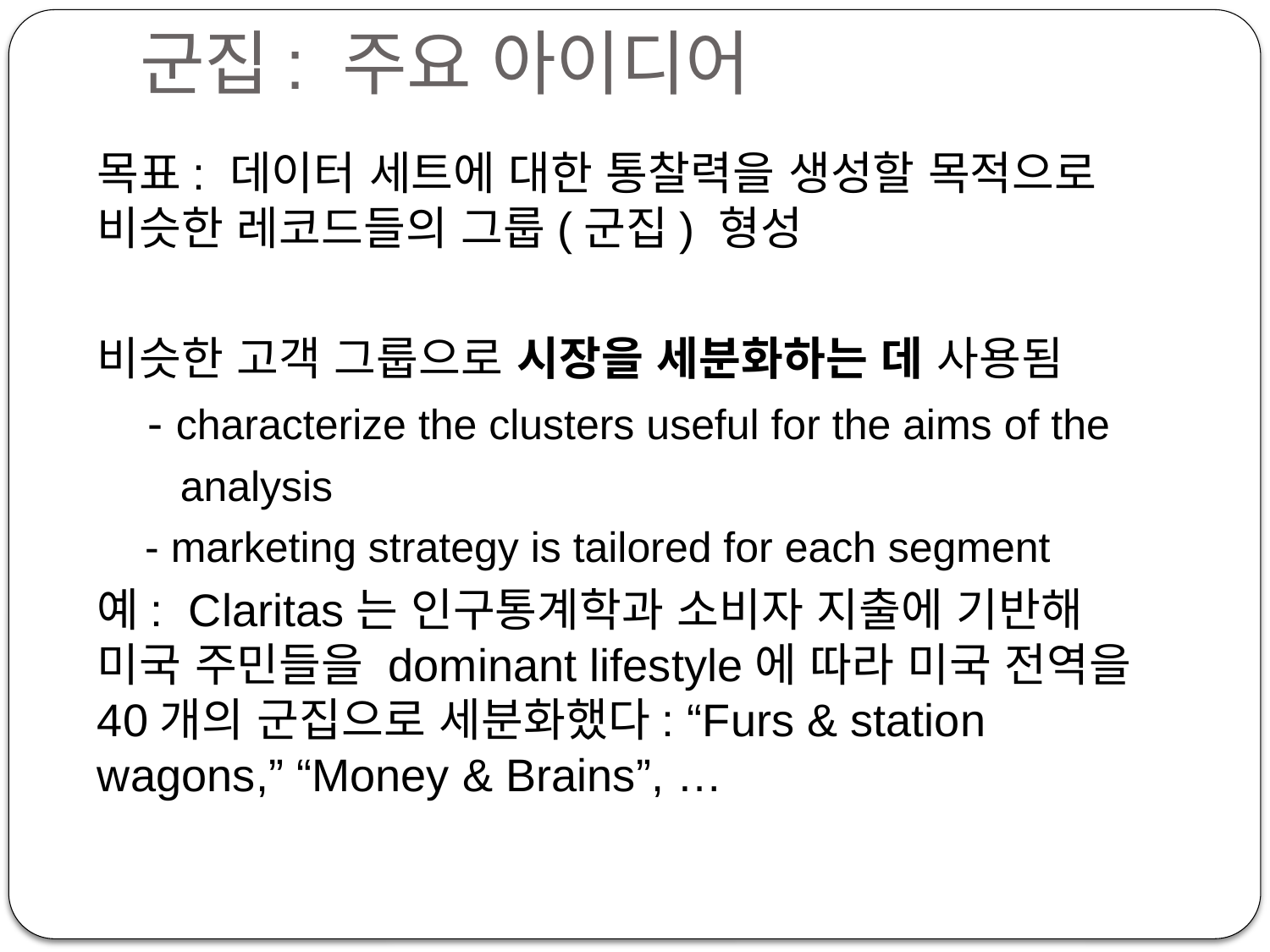

# 군집: 주요 아이디어
목표: 데이터 세트에 대한 통찰력을 생성할 목적으로 비슷한 레코드들의 그룹(군집) 형성

비슷한 고객 그룹으로 시장을 세분화하는 데 사용됨
    - characterize the clusters useful for the aims of the
       analysis
    - marketing strategy is tailored for each segment
예:  Claritas는 인구통계학과 소비자 지출에 기반해 미국 주민들을 dominant lifestyle에 따라 미국 전역을 40개의 군집으로 세분화했다: “Furs & station wagons,” “Money & Brains”, …